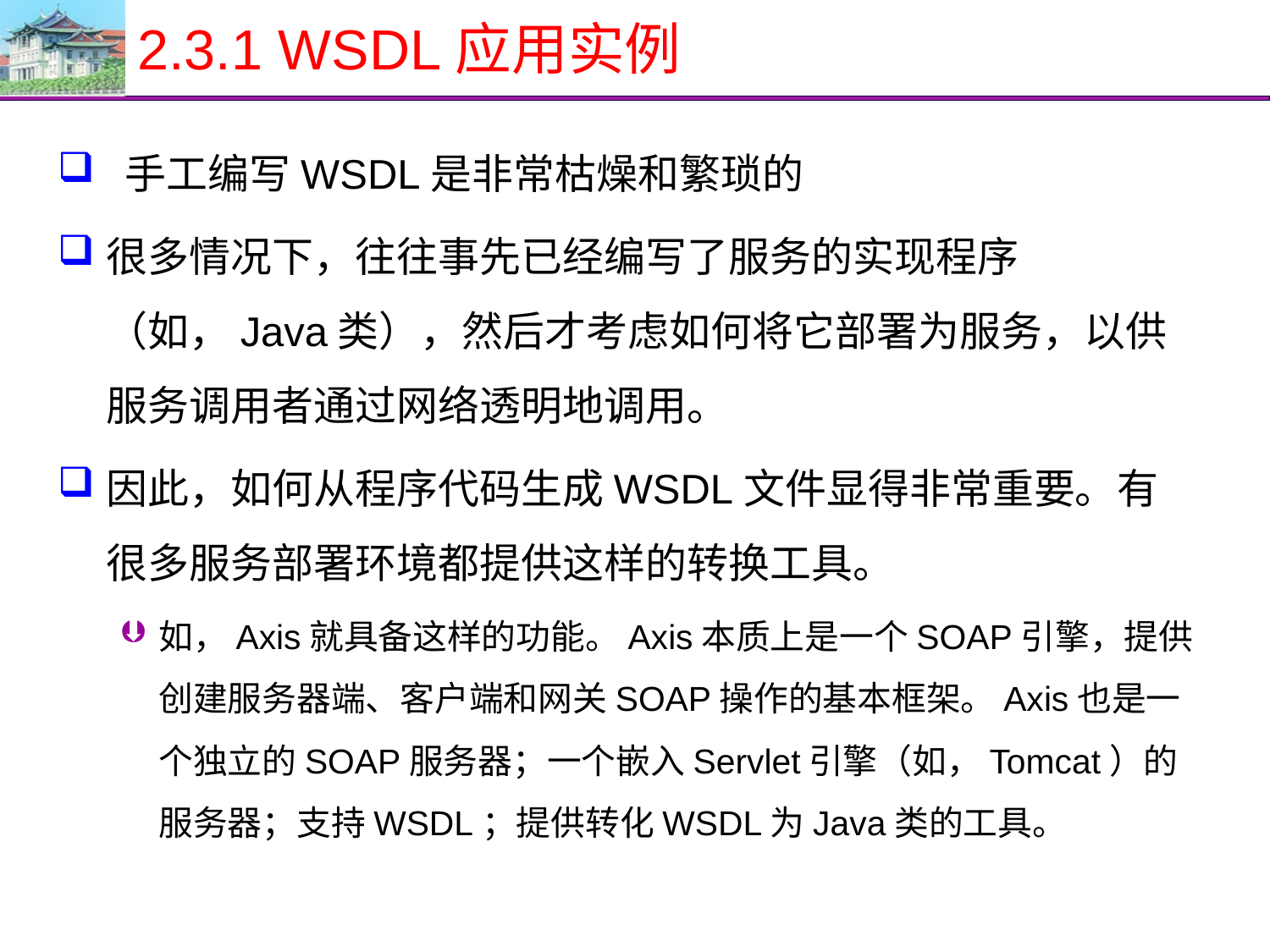

# 2.3.1 WSDL应用实例
 手工编写WSDL是非常枯燥和繁琐的
很多情况下，往往事先已经编写了服务的实现程序（如，Java类），然后才考虑如何将它部署为服务，以供服务调用者通过网络透明地调用。
因此，如何从程序代码生成WSDL文件显得非常重要。有很多服务部署环境都提供这样的转换工具。
如，Axis就具备这样的功能。Axis本质上是一个SOAP引擎，提供创建服务器端、客户端和网关SOAP操作的基本框架。Axis也是一个独立的SOAP服务器；一个嵌入Servlet引擎（如，Tomcat）的服务器；支持WSDL；提供转化WSDL为Java类的工具。